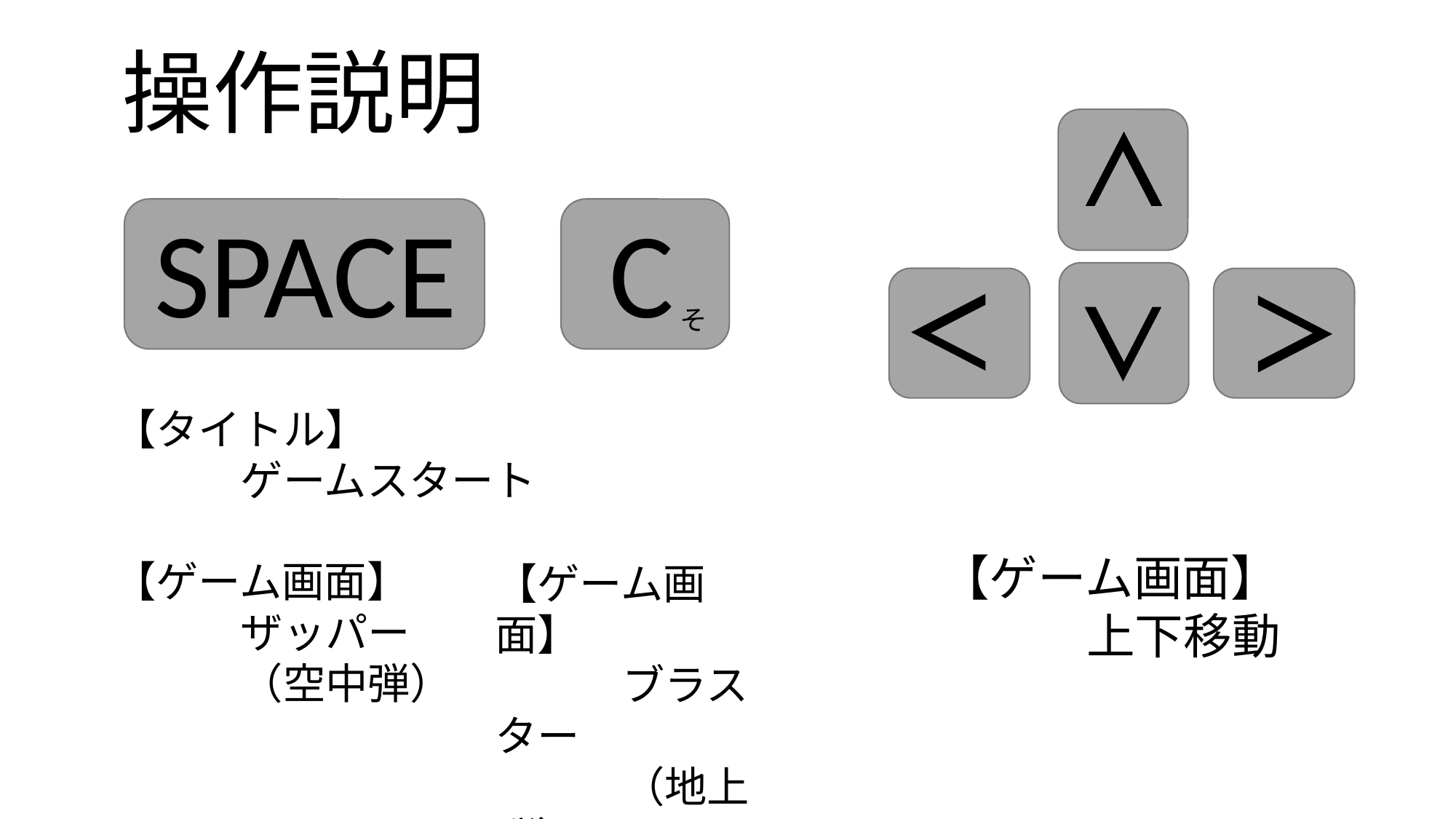

操作説明

SPACE
C

そ
【タイトル】
　　　ゲームスタート

【ゲーム画面】
　　　ザッパー
　　　（空中弾）
【ゲーム画面】
　　　上下移動
【ゲーム画面】
　　　ブラスター
　　　（地上弾）